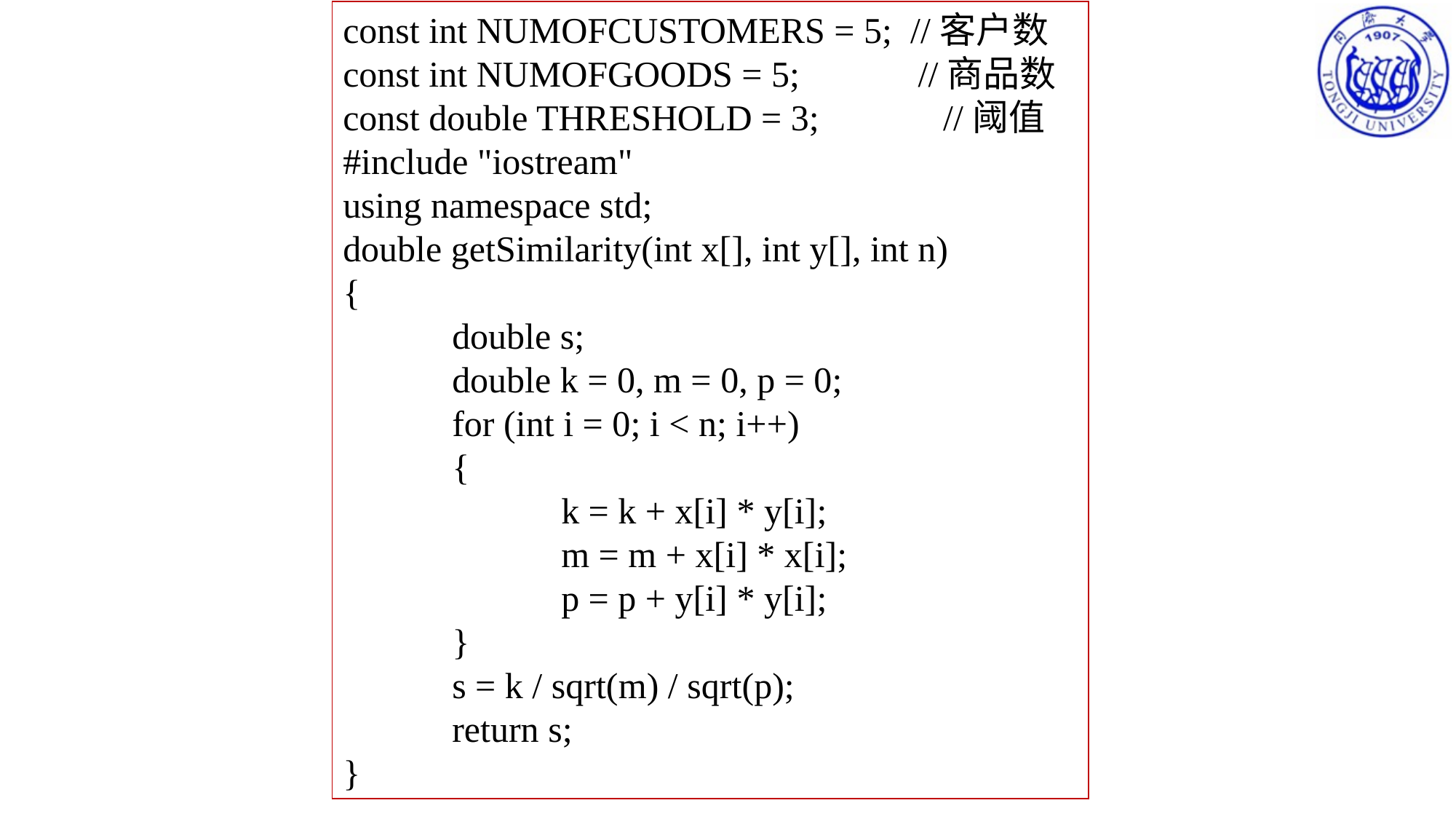

const int NUMOFCUSTOMERS = 5;  //客户数
const int NUMOFGOODS = 5;             //商品数
const double THRESHOLD = 3;	      //阈值
#include "iostream"
using namespace std;
double getSimilarity(int x[], int y[], int n)
{
	double s;
	double k = 0, m = 0, p = 0;
	for (int i = 0; i < n; i++)
	{
		k = k + x[i] * y[i];
		m = m + x[i] * x[i];
		p = p + y[i] * y[i];
	}
	s = k / sqrt(m) / sqrt(p);
	return s;
}